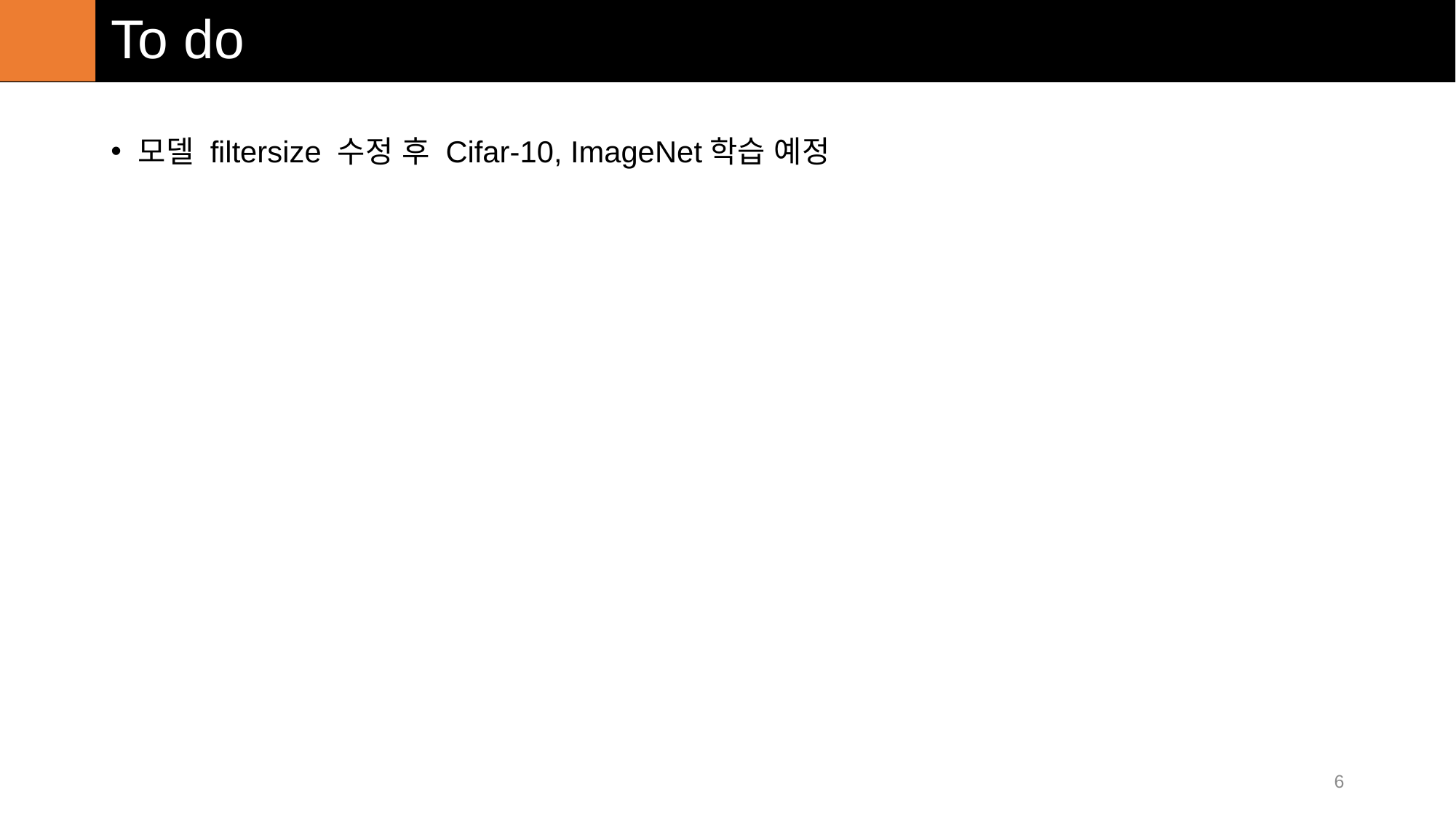

# To do
모델 filtersize 수정 후 Cifar-10, ImageNet학습 예정
6